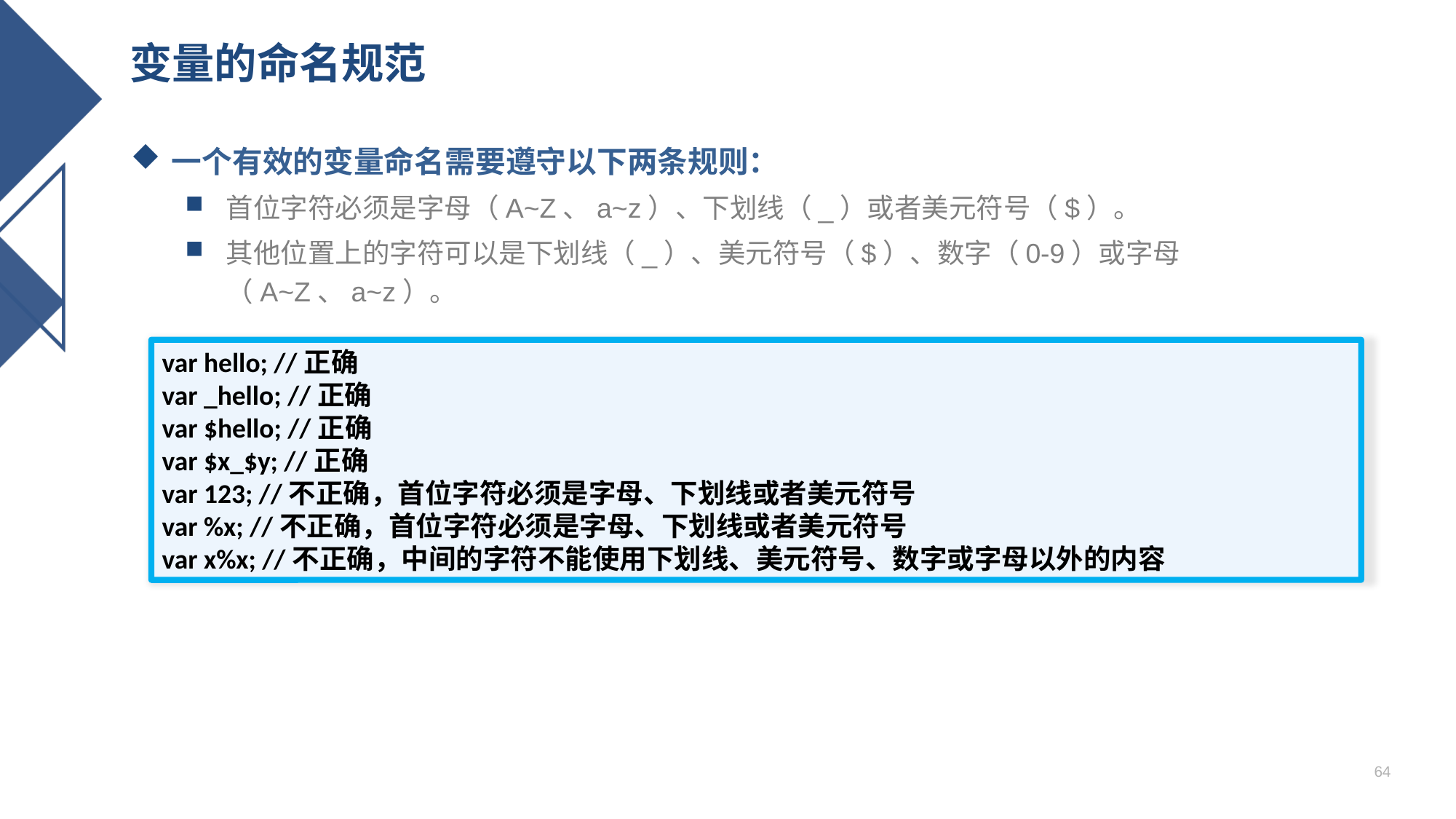

# 变量的命名规范
一个有效的变量命名需要遵守以下两条规则：
首位字符必须是字母（A~Z、a~z）、下划线（_）或者美元符号（$）。
其他位置上的字符可以是下划线（_）、美元符号（$）、数字（0-9）或字母（A~Z、a~z）。

var hello; //正确
var _hello; //正确
var $hello; //正确
var $x_$y; //正确
var 123; //不正确，首位字符必须是字母、下划线或者美元符号
var %x; //不正确，首位字符必须是字母、下划线或者美元符号
var x%x; //不正确，中间的字符不能使用下划线、美元符号、数字或字母以外的内容
64